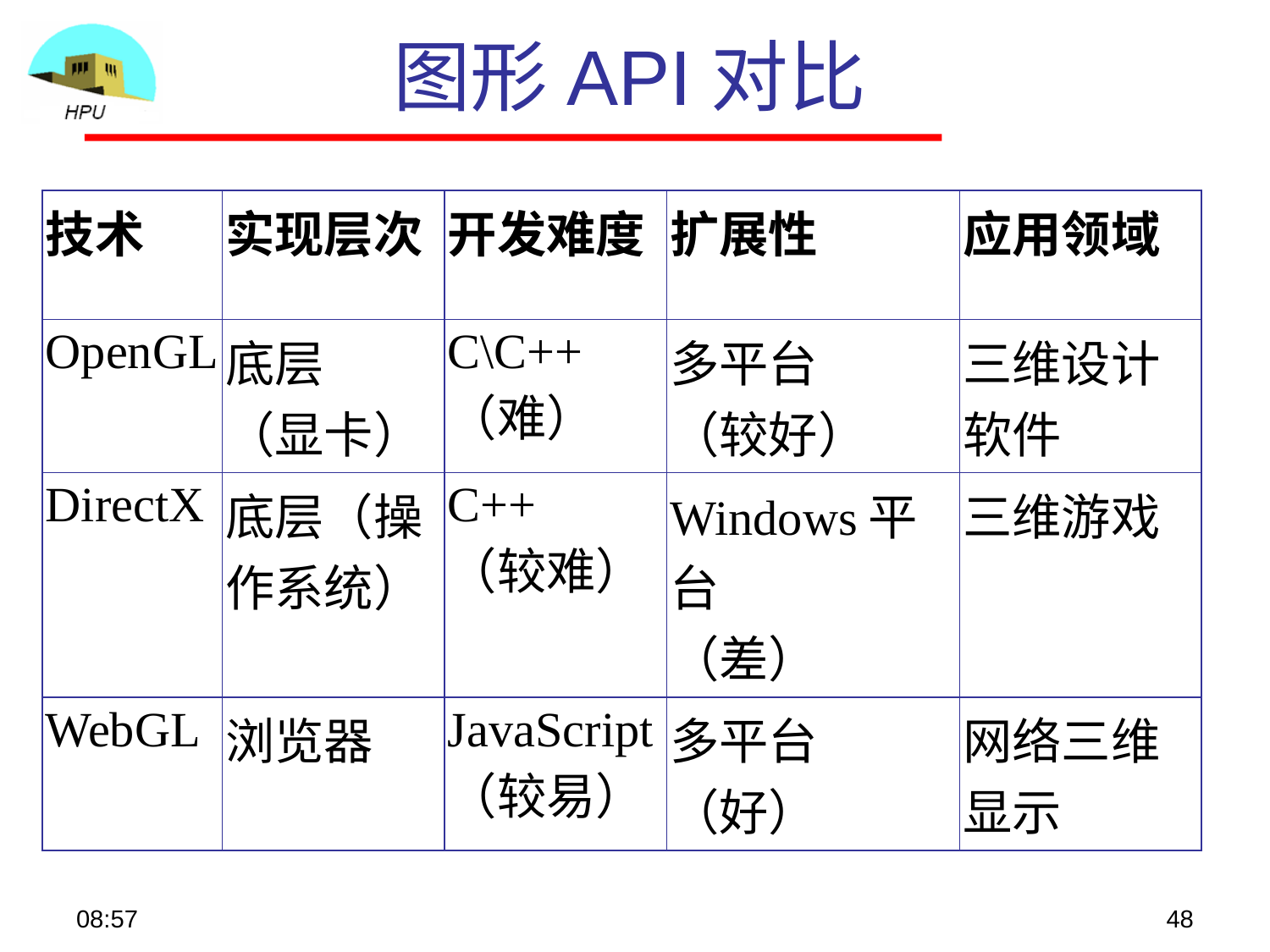

图形API对比

| 技术 | 实现层次 | 开发难度 | 扩展性 | 应用领域 |
| --- | --- | --- | --- | --- |
| OpenGL | 底层 （显卡） | C\C++ （难） | 多平台 （较好） | 三维设计软件 |
| DirectX | 底层（操作系统） | C++ （较难） | Windows平台 （差） | 三维游戏 |
| WebGL | 浏览器 | JavaScript （较易） | 多平台 （好） | 网络三维显示 |
08:57
48